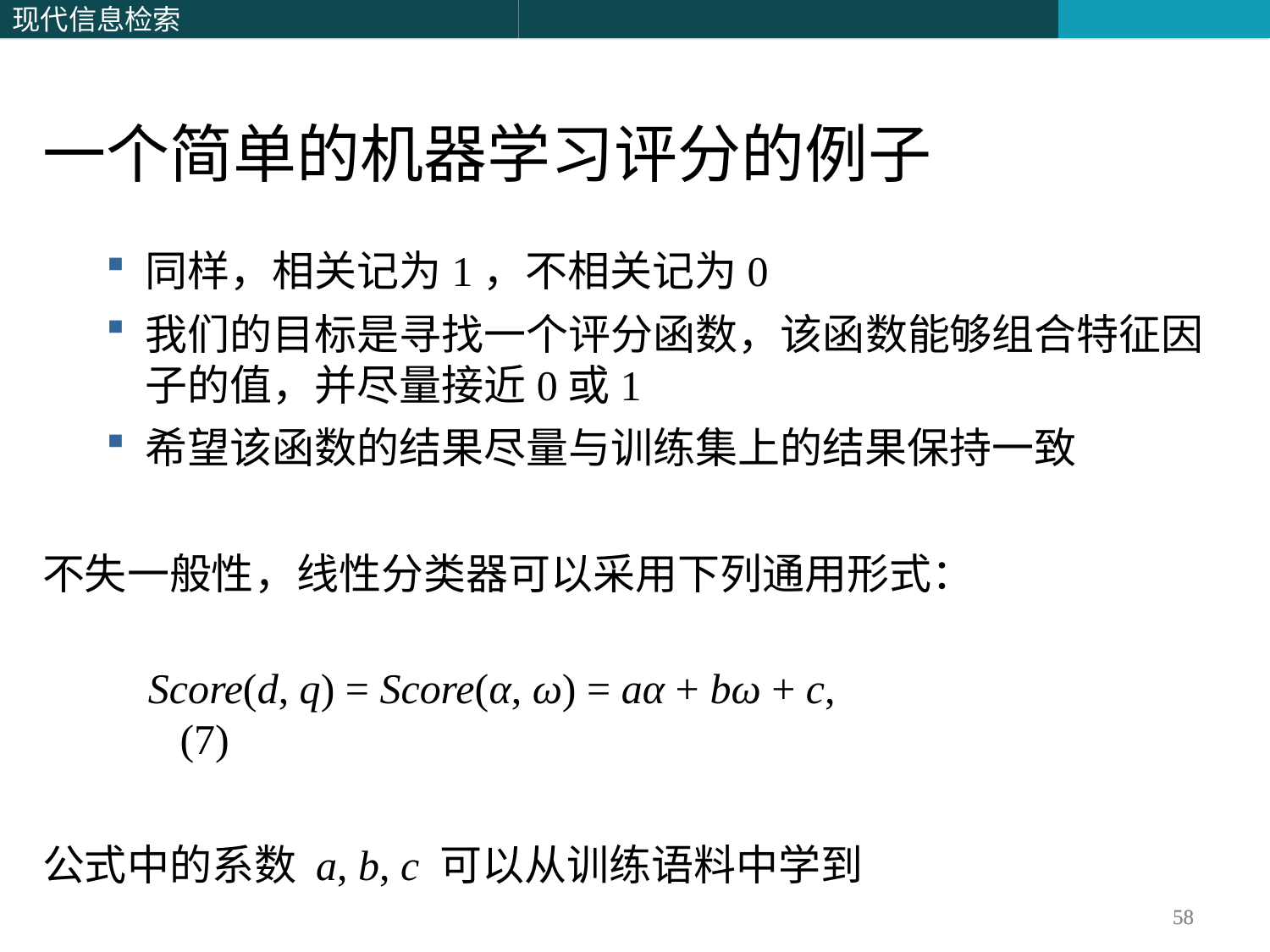

一个简单的机器学习评分的例子
同样，相关记为1，不相关记为0
我们的目标是寻找一个评分函数，该函数能够组合特征因子的值，并尽量接近0或1
希望该函数的结果尽量与训练集上的结果保持一致

不失一般性，线性分类器可以采用下列通用形式：
          Score(d, q) = Score(α, ω) = aα + bω + c,				 (7)

公式中的系数 a, b, c 可以从训练语料中学到
58
58